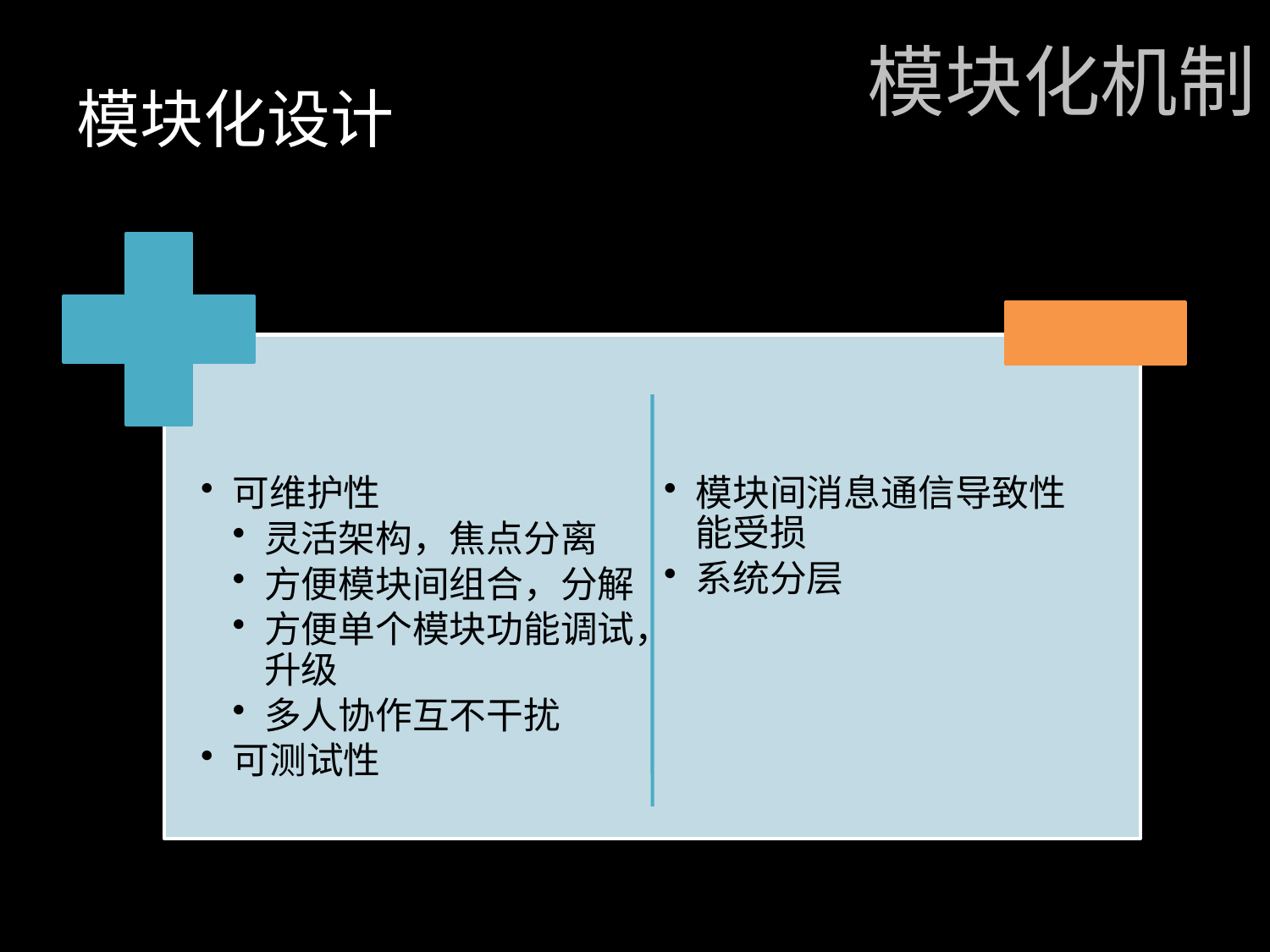

模块化机制
# 模块化设计

可维护性
灵活架构，焦点分离
方便模块间组合，分解
方便单个模块功能调试，升级
多人协作互不干扰
可测试性

模块间消息通信导致性能受损
系统分层